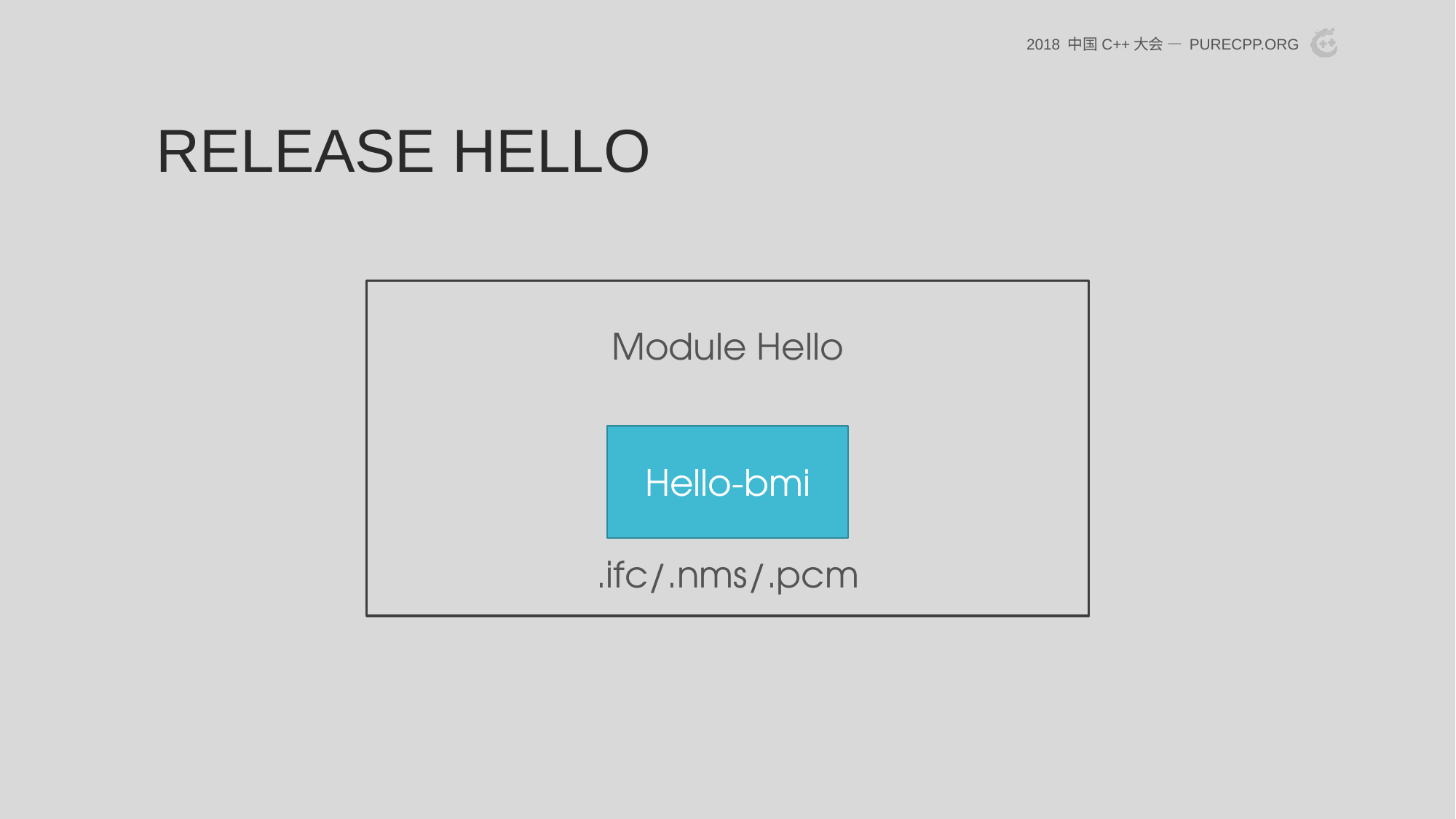

# release Hello
2018 中国C++大会 — purecpp.org

Hello-bmi
.ifc/.nms/.pcm
Module Hello